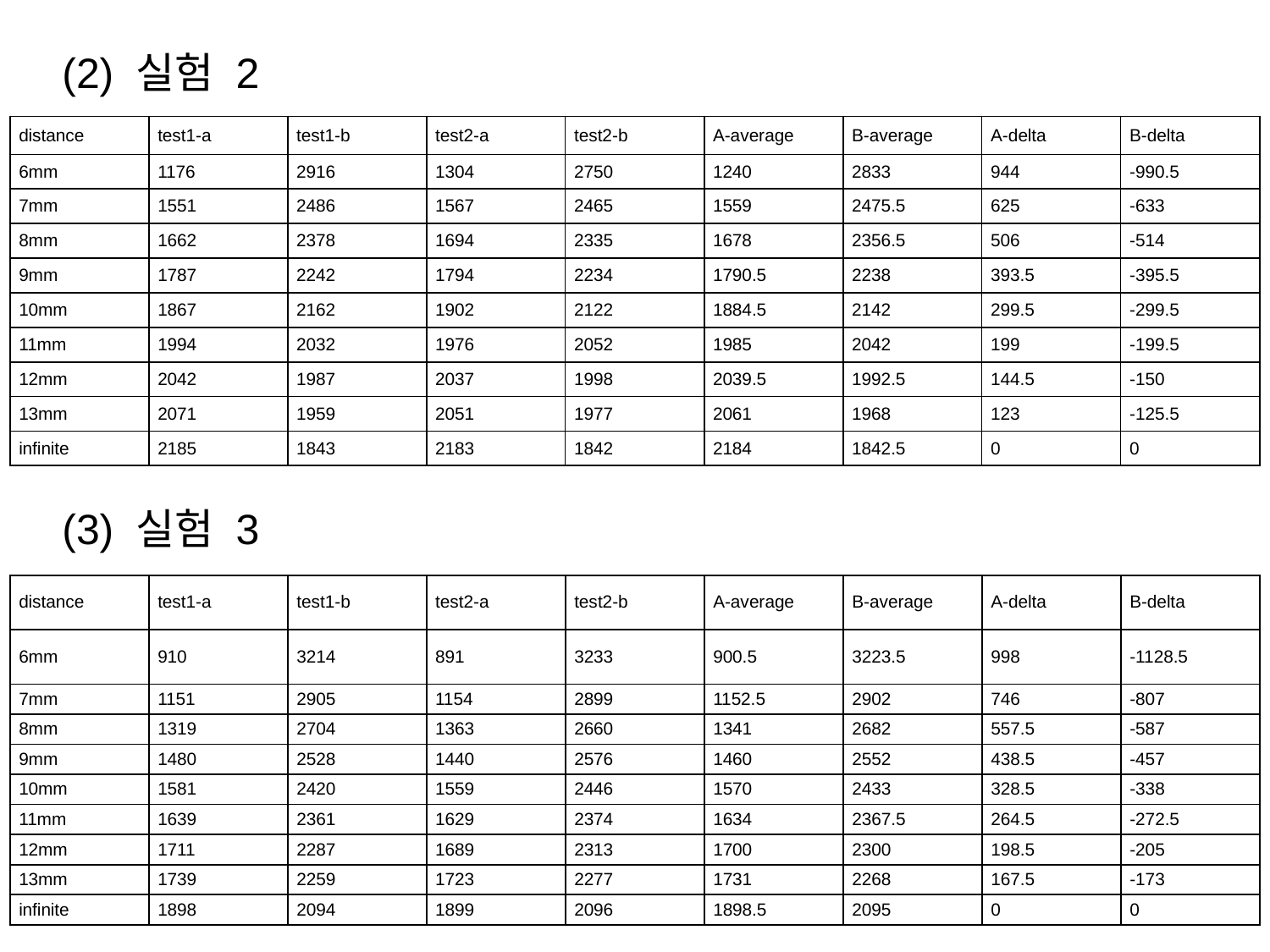

(2) 실험 2
| distance | test1-a | test1-b | test2-a | test2-b | A-average | B-average | A-delta | B-delta |
| --- | --- | --- | --- | --- | --- | --- | --- | --- |
| 6mm | 1176 | 2916 | 1304 | 2750 | 1240 | 2833 | 944 | -990.5 |
| 7mm | 1551 | 2486 | 1567 | 2465 | 1559 | 2475.5 | 625 | -633 |
| 8mm | 1662 | 2378 | 1694 | 2335 | 1678 | 2356.5 | 506 | -514 |
| 9mm | 1787 | 2242 | 1794 | 2234 | 1790.5 | 2238 | 393.5 | -395.5 |
| 10mm | 1867 | 2162 | 1902 | 2122 | 1884.5 | 2142 | 299.5 | -299.5 |
| 11mm | 1994 | 2032 | 1976 | 2052 | 1985 | 2042 | 199 | -199.5 |
| 12mm | 2042 | 1987 | 2037 | 1998 | 2039.5 | 1992.5 | 144.5 | -150 |
| 13mm | 2071 | 1959 | 2051 | 1977 | 2061 | 1968 | 123 | -125.5 |
| infinite | 2185 | 1843 | 2183 | 1842 | 2184 | 1842.5 | 0 | 0 |
(3) 실험 3
| distance | test1-a | test1-b | test2-a | test2-b | A-average | B-average | A-delta | B-delta |
| --- | --- | --- | --- | --- | --- | --- | --- | --- |
| 6mm | 910 | 3214 | 891 | 3233 | 900.5 | 3223.5 | 998 | -1128.5 |
| 7mm | 1151 | 2905 | 1154 | 2899 | 1152.5 | 2902 | 746 | -807 |
| 8mm | 1319 | 2704 | 1363 | 2660 | 1341 | 2682 | 557.5 | -587 |
| 9mm | 1480 | 2528 | 1440 | 2576 | 1460 | 2552 | 438.5 | -457 |
| 10mm | 1581 | 2420 | 1559 | 2446 | 1570 | 2433 | 328.5 | -338 |
| 11mm | 1639 | 2361 | 1629 | 2374 | 1634 | 2367.5 | 264.5 | -272.5 |
| 12mm | 1711 | 2287 | 1689 | 2313 | 1700 | 2300 | 198.5 | -205 |
| 13mm | 1739 | 2259 | 1723 | 2277 | 1731 | 2268 | 167.5 | -173 |
| infinite | 1898 | 2094 | 1899 | 2096 | 1898.5 | 2095 | 0 | 0 |